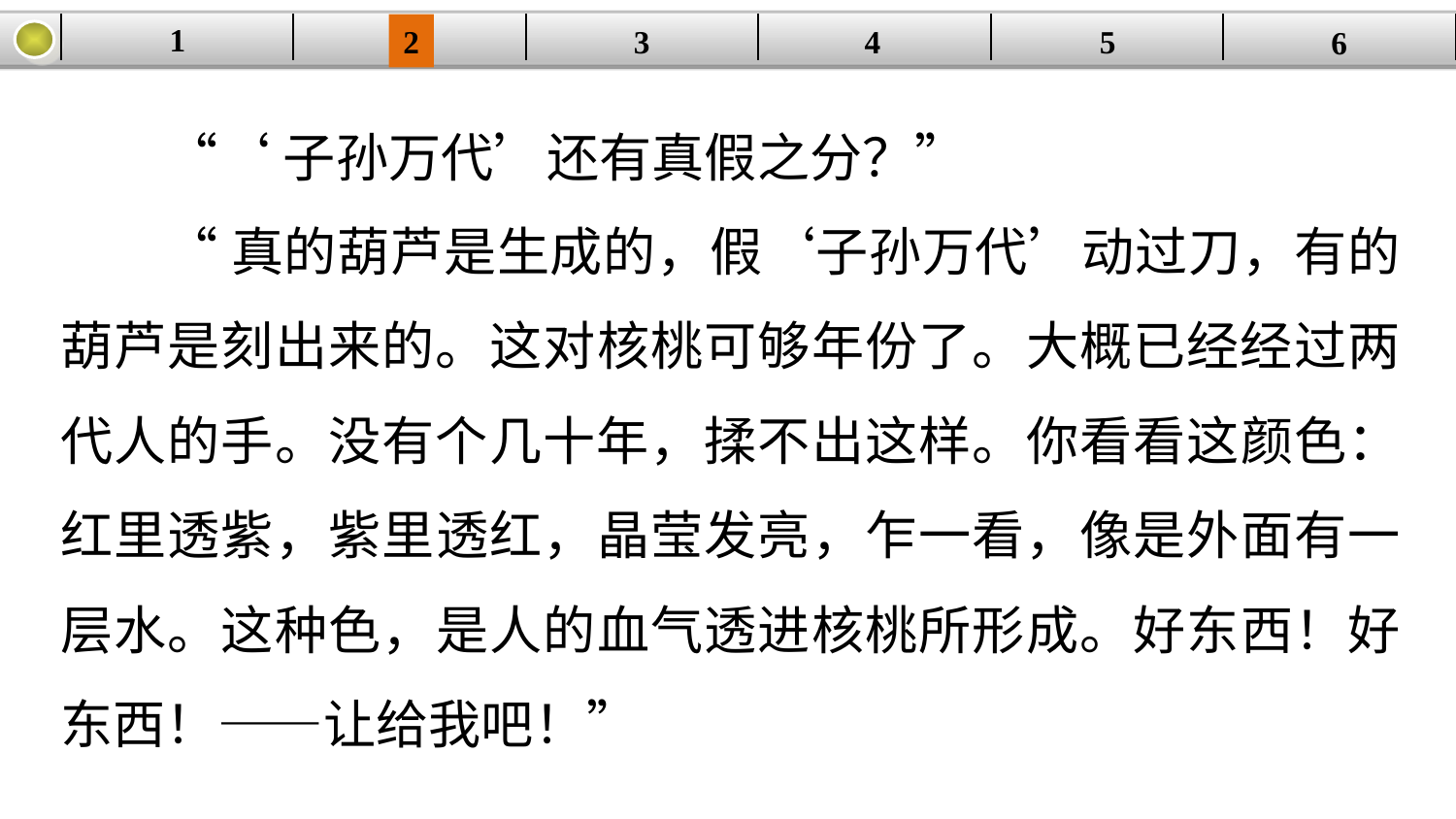

1
|  |  |  |  |  |  |
| --- | --- | --- | --- | --- | --- |
2
3
4
5
6

“‘子孙万代’还有真假之分？”
“真的葫芦是生成的，假‘子孙万代’动过刀，有的葫芦是刻出来的。这对核桃可够年份了。大概已经经过两代人的手。没有个几十年，揉不出这样。你看看这颜色：红里透紫，紫里透红，晶莹发亮，乍一看，像是外面有一层水。这种色，是人的血气透进核桃所形成。好东西！好东西！——让给我吧！”